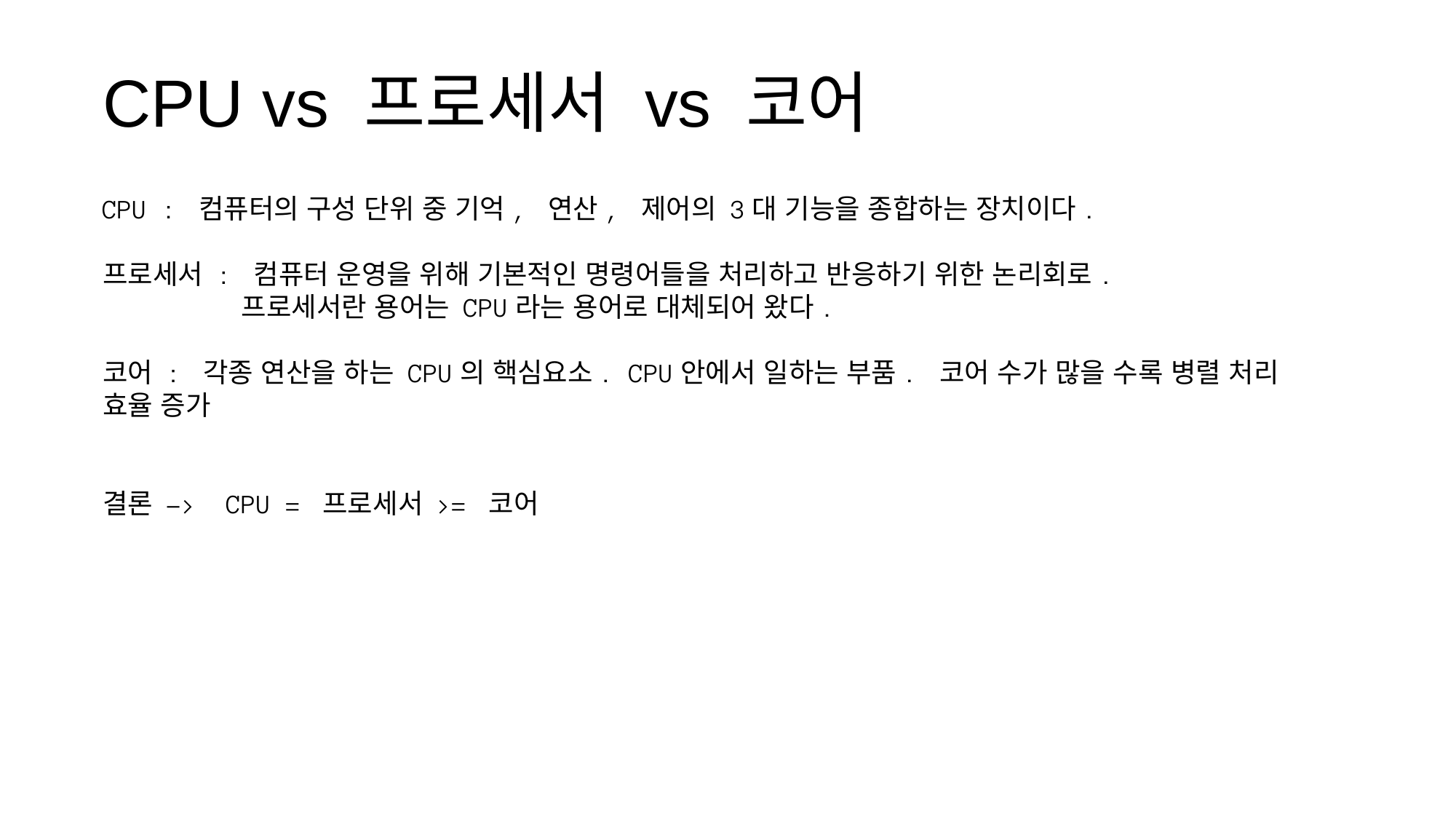

# CPU vs 프로세서 vs 코어
CPU : 컴퓨터의 구성 단위 중 기억, 연산, 제어의 3대 기능을 종합하는 장치이다.

프로세서 : 컴퓨터 운영을 위해 기본적인 명령어들을 처리하고 반응하기 위한 논리회로.
	   프로세서란 용어는 CPU라는 용어로 대체되어 왔다.

코어 : 각종 연산을 하는 CPU의 핵심요소. CPU안에서 일하는 부품. 코어 수가 많을 수록 병렬 처리 효율 증가

결론 ->  CPU = 프로세서 >= 코어